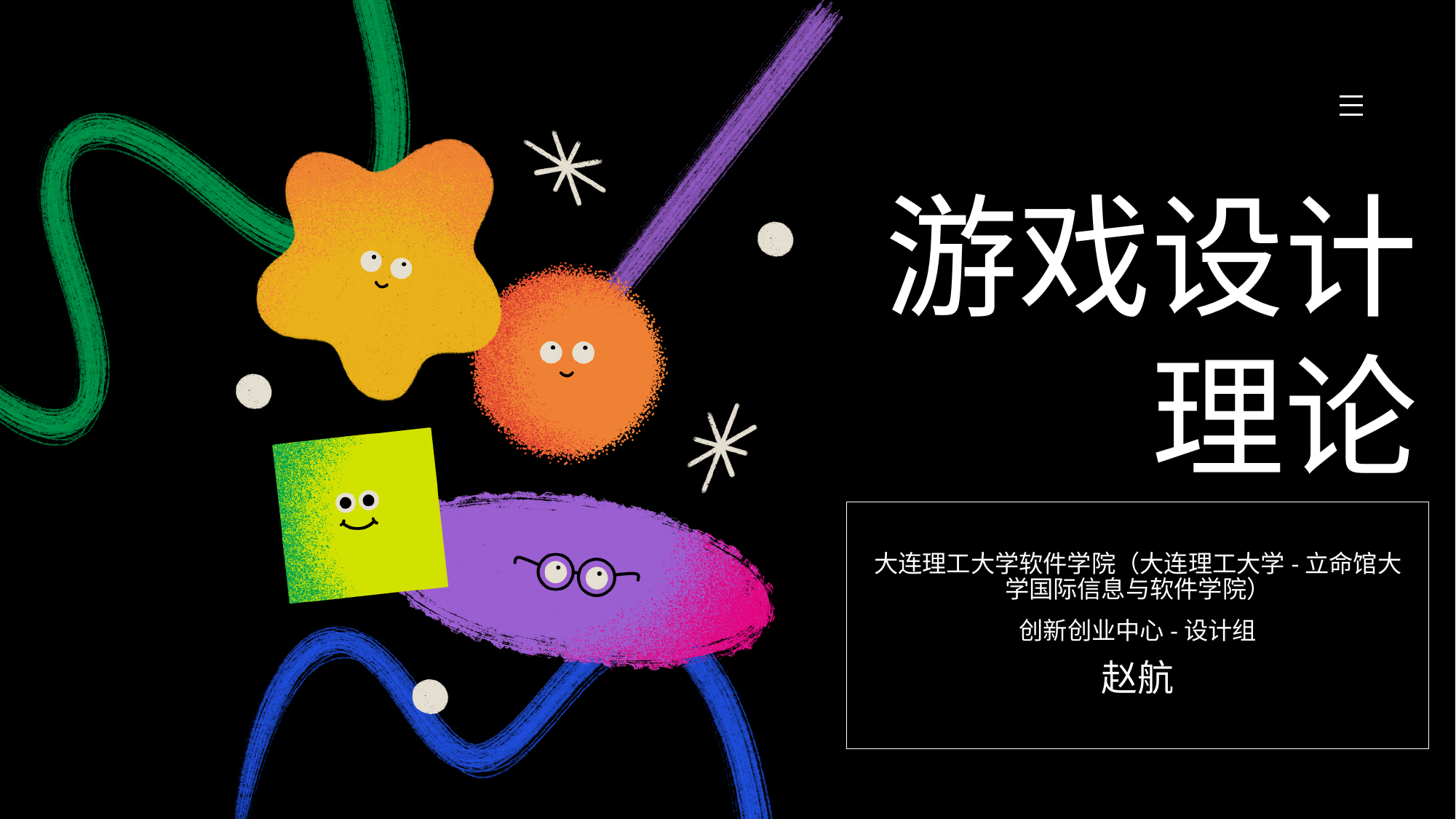

# 游戏设计 理论
大连理工大学软件学院（大连理工大学-立命馆大学国际信息与软件学院）
创新创业中心-设计组
赵航